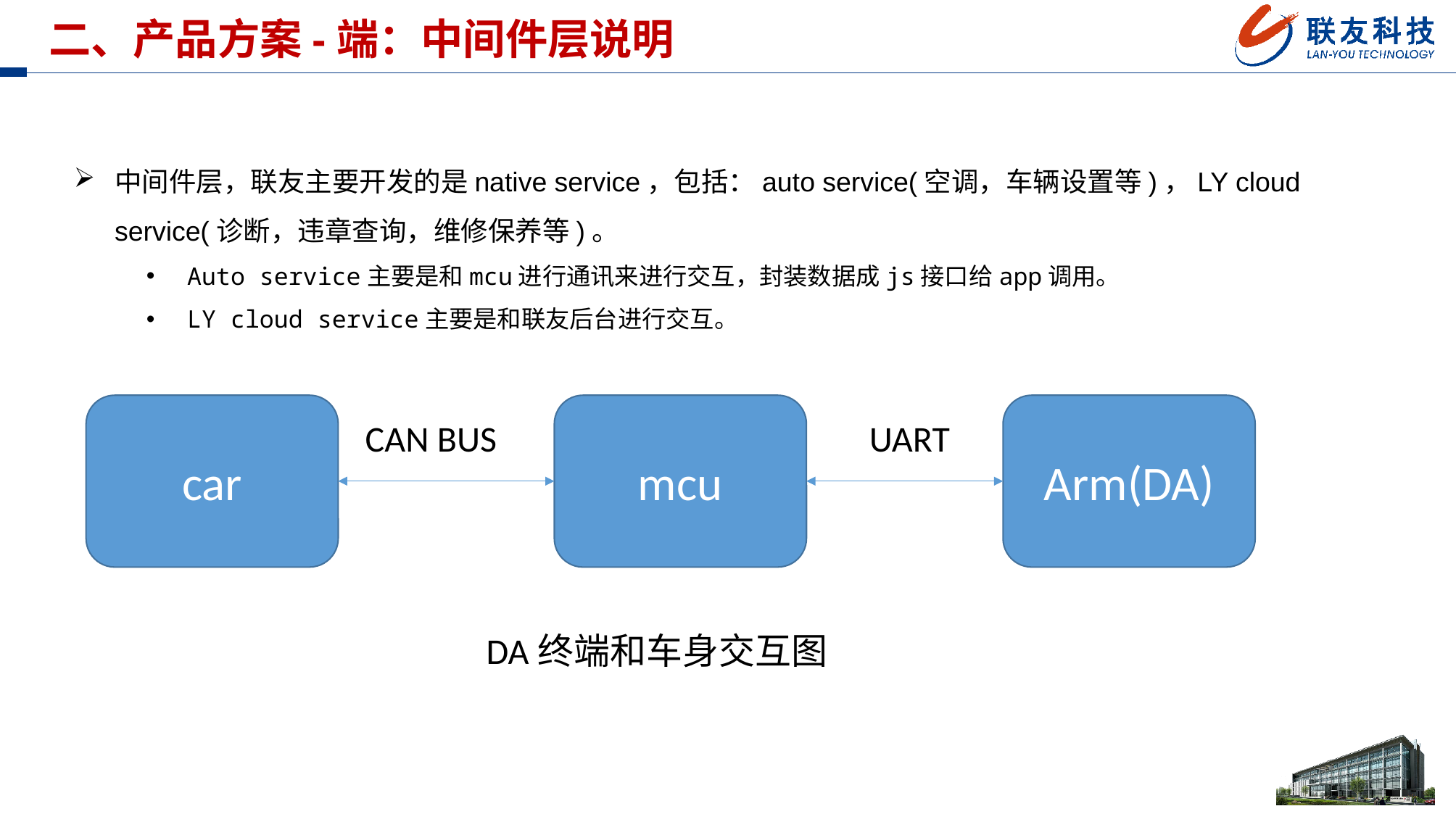

二、产品方案-端：中间件层说明
中间件层，联友主要开发的是native service，包括：auto service(空调，车辆设置等)，LY cloud service(诊断，违章查询，维修保养等)。
Auto service主要是和mcu进行通讯来进行交互，封装数据成js接口给app调用。
LY cloud service主要是和联友后台进行交互。
car
mcu
Arm(DA)
CAN BUS
     UART
DA终端和车身交互图